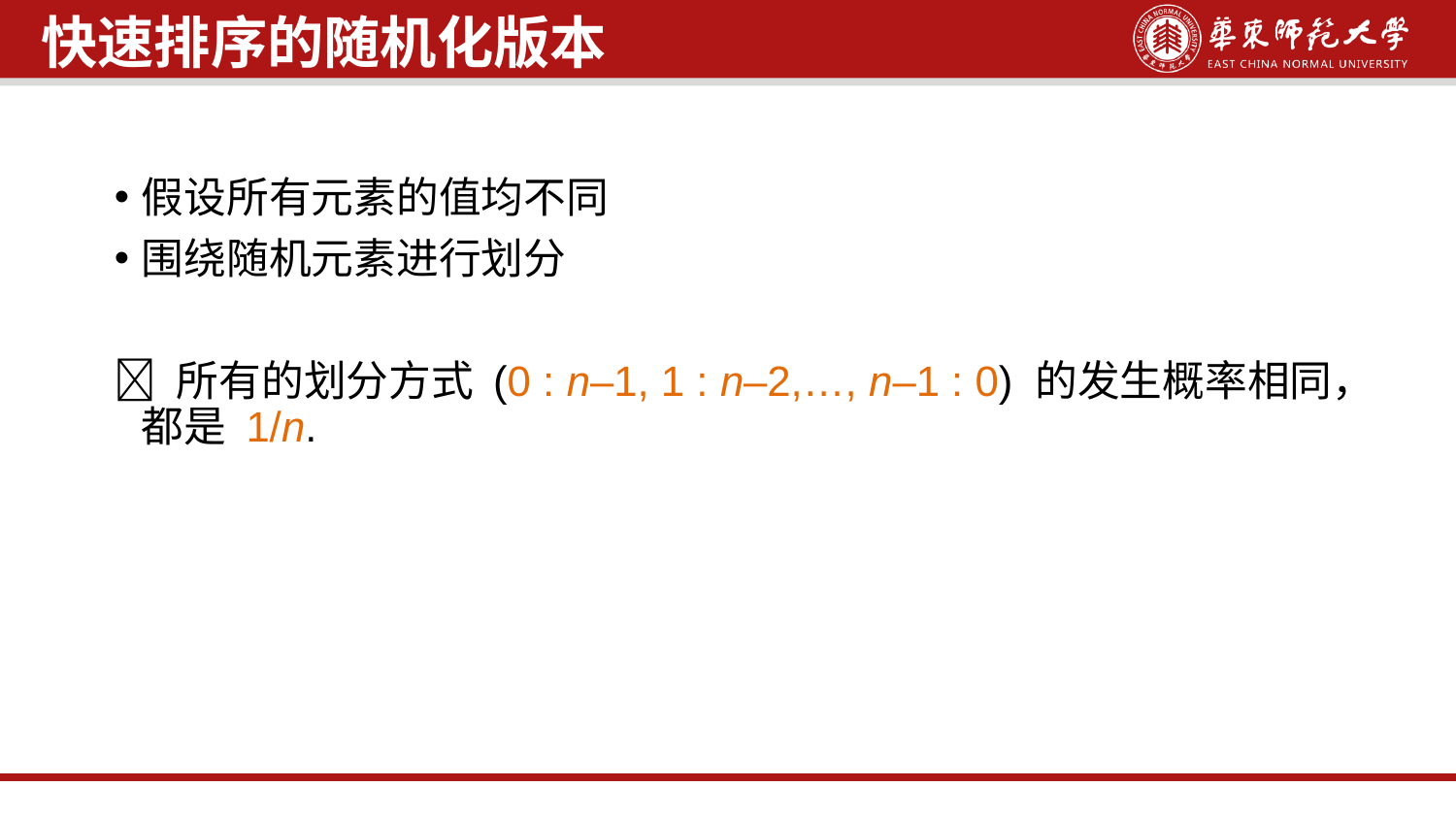

快速排序的随机化版本
假设所有元素的值均不同
围绕随机元素进行划分

⇒ 所有的划分方式 (0 : n–1, 1 : n–2,…, n–1 : 0) 的发生概率相同，都是 1/n.